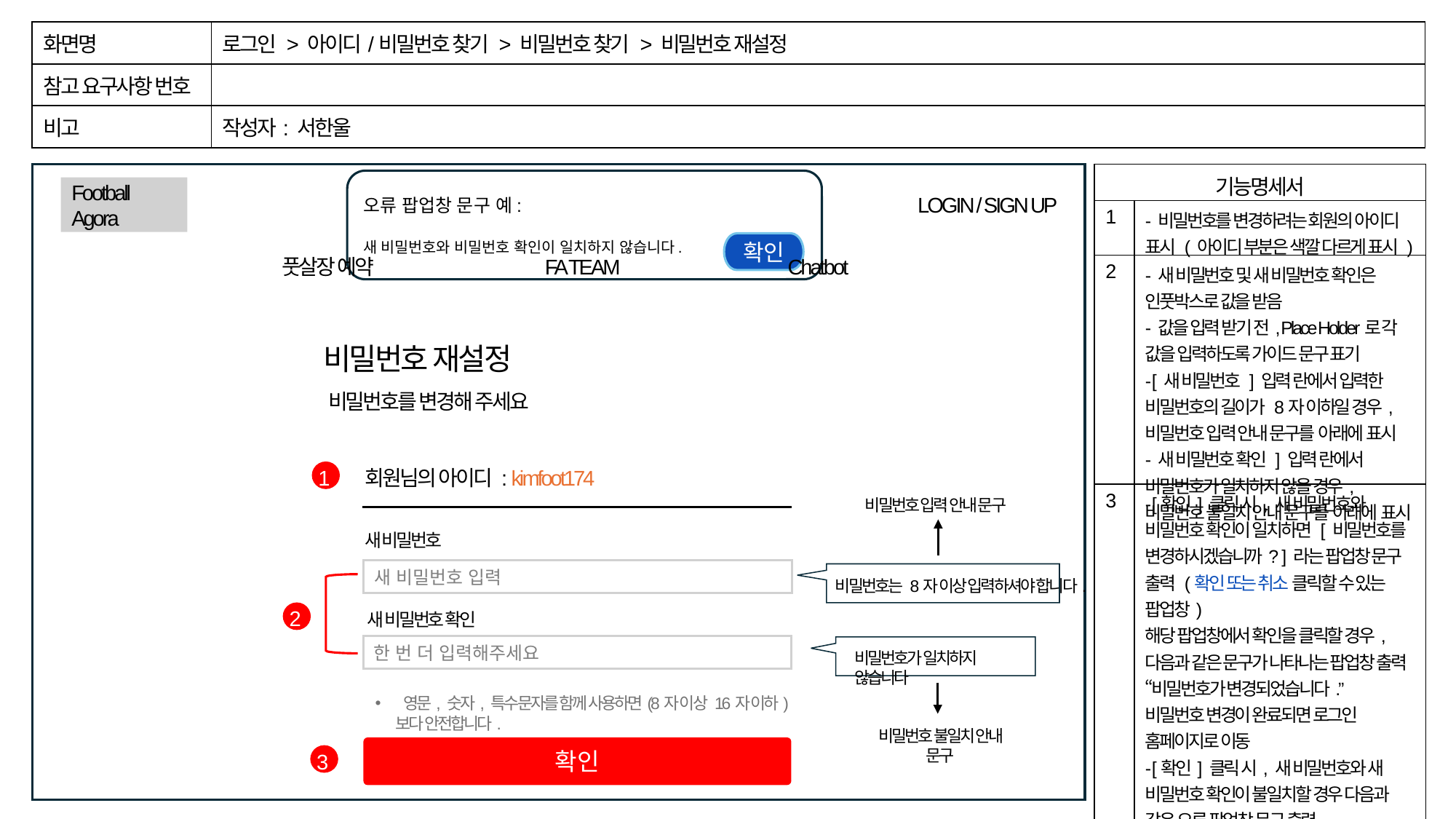

| 화면명 | 로그인 > 아이디/비밀번호 찾기 > 비밀번호 찾기 > 비밀번호 재설정 |
| --- | --- |
| 참고 요구사항 번호 |  |
| 비고 | 작성자: 서한울 |
글씨
글씨
| 기능명세서 |  |
| --- | --- |
| 1 | - 비밀번호를 변경하려는 회원의 아이디 표시 ( 아이디 부분은 색깔 다르게 표시 ) |
| 2 | - 새 비밀번호 및 새 비밀번호 확인은 인풋박스로 값을 받음 - 값을 입력 받기 전, Place Holder로 각 값을 입력하도록 가이드 문구 표기 - [ 새 비밀번호 ] 입력 란에서 입력한 비밀번호의 길이가 8자 이하일 경우, 비밀번호 입력 안내 문구를 아래에 표시 - 새 비밀번호 확인 ] 입력 란에서 비밀번호가 일치하지 않을 경우, 비밀번호 불일치 안내 문구를 아래에 표시 |
| 3 | - [확인] 클릭 시, 새 비밀번호와 비밀번호 확인이 일치하면 [ 비밀번호를 변경하시겠습니까? ] 라는 팝업창 문구 출력 (확인 또는 취소 클릭할 수 있는 팝업창) 해당 팝업창에서 확인을 클릭할 경우, 다음과 같은 문구가 나타나는 팝업창 출력 “비밀번호가 변경되었습니다.” 비밀번호 변경이 완료되면 로그인 홈페이지로 이동 - [확인] 클릭 시, 새 비밀번호와 새 비밀번호 확인이 불일치할 경우 다음과 같은 오류 팝업창 문구 출력 “새 비밀번호와 비밀번호 확인이 일치하지 않습니다.” |

오류 팝업창 문구 예:

새 비밀번호와 비밀번호 확인이 일치하지 않습니다.
확인
Football Agora
LOGIN / SIGN UP
FA TEAM
풋살장 예약
Chatbot
비밀번호 재설정
비밀번호를 변경해 주세요
1

회원님의 아이디 : kimfoot174
비밀번호 입력 안내 문구

비밀번호는 8자 이상 입력하셔야 합니다.
새 비밀번호
새 비밀번호 입력

2

새 비밀번호 확인
한 번 더 입력해주세요

비밀번호가 일치하지 않습니다
비밀번호 불일치 안내 문구
 영문, 숫자, 특수문자를 함께 사용하면(8자 이상 16자 이하)보다 안전합니다.
확인
3